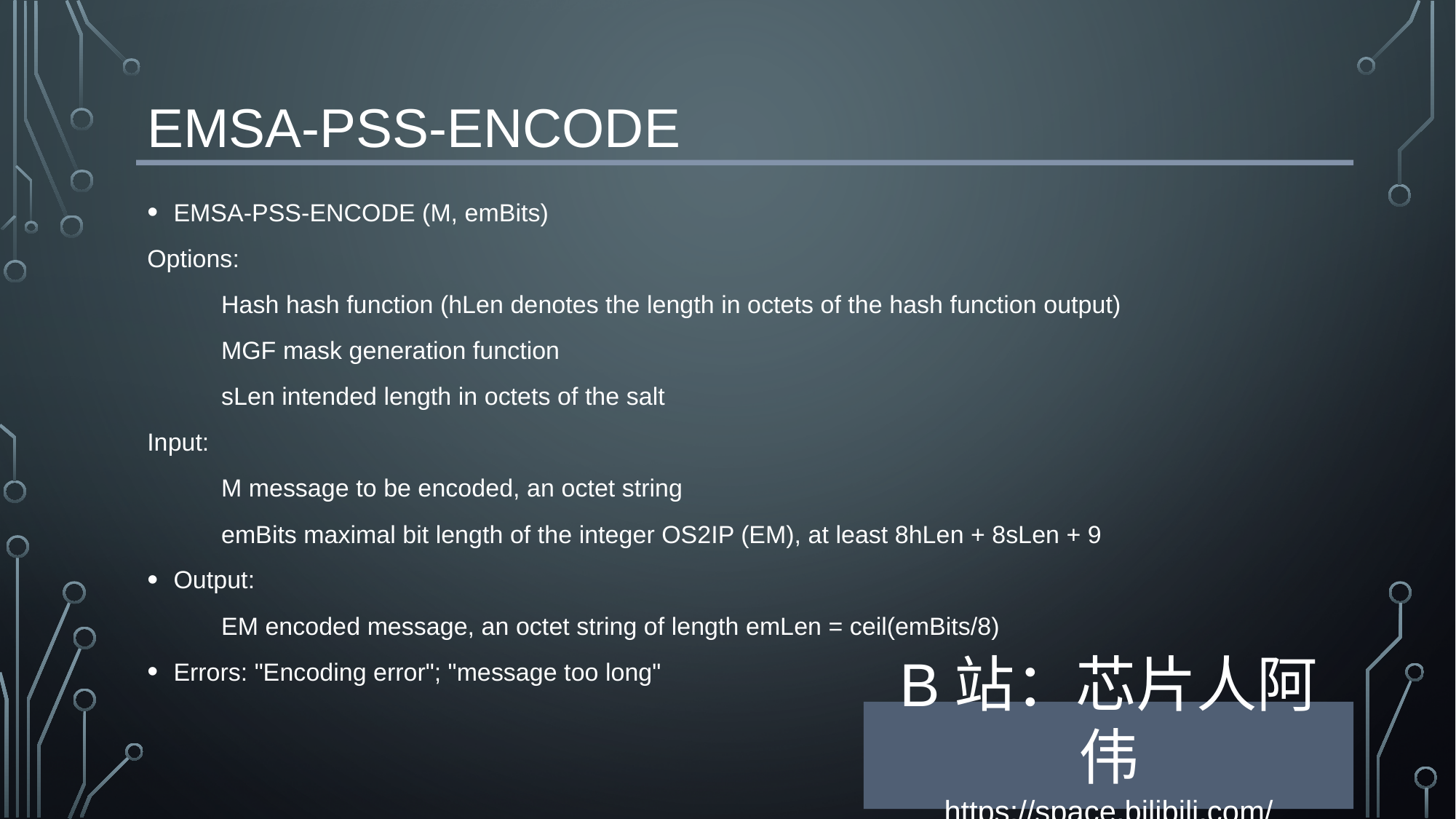

# EMSA-PSS-ENCODE

EMSA-PSS-ENCODE (M, emBits)
Options:
	Hash hash function (hLen denotes the length in octets of the hash function output)
	MGF mask generation function
	sLen intended length in octets of the salt
Input:
	M message to be encoded, an octet string
	emBits maximal bit length of the integer OS2IP (EM), at least 8hLen + 8sLen + 9
Output:
	EM encoded message, an octet string of length emLen = ceil(emBits/8)
Errors: "Encoding error"; "message too long"
B站：芯片人阿伟
https://space.bilibili.com/243180540